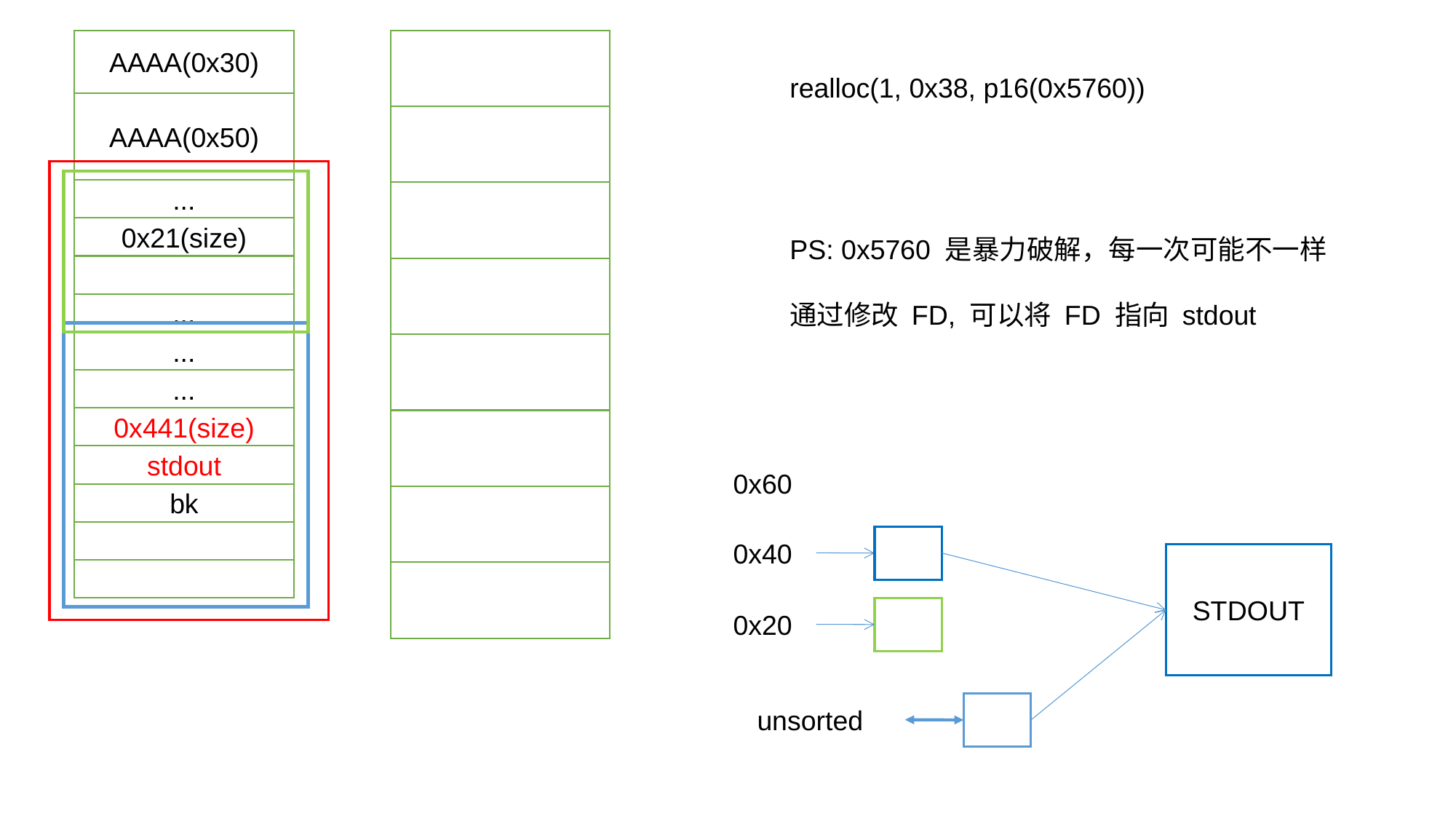

AAAA(0x30)

realloc(1, 0x38, p16(0x5760))
AAAA(0x50)

...

0x21(size)
PS: 0x5760 是暴力破解，每一次可能不一样

通过修改 FD, 可以将 FD 指向 stdout

...

...

...
0x441(size)

stdout
0x60
bk

0x40
STDOUT

0x20

unsorted